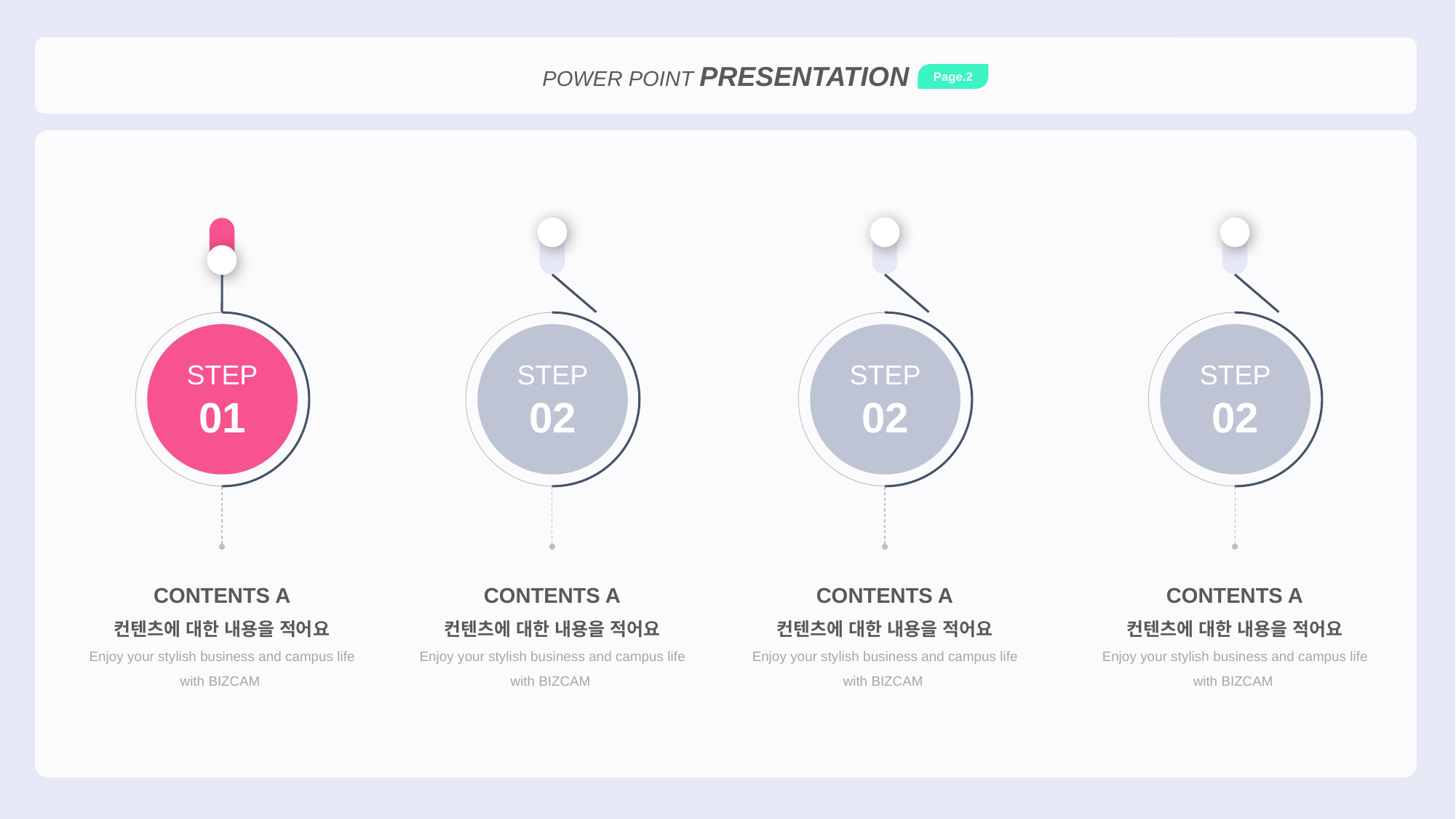

POWER POINT PRESENTATION
Page.2

STEP
02
STEP
02
STEP
01
STEP
02
CONTENTS A
컨텐츠에 대한 내용을 적어요
Enjoy your stylish business and campus life with BIZCAM
CONTENTS A
컨텐츠에 대한 내용을 적어요
Enjoy your stylish business and campus life with BIZCAM
CONTENTS A
컨텐츠에 대한 내용을 적어요
Enjoy your stylish business and campus life with BIZCAM
CONTENTS A
컨텐츠에 대한 내용을 적어요
Enjoy your stylish business and campus life with BIZCAM